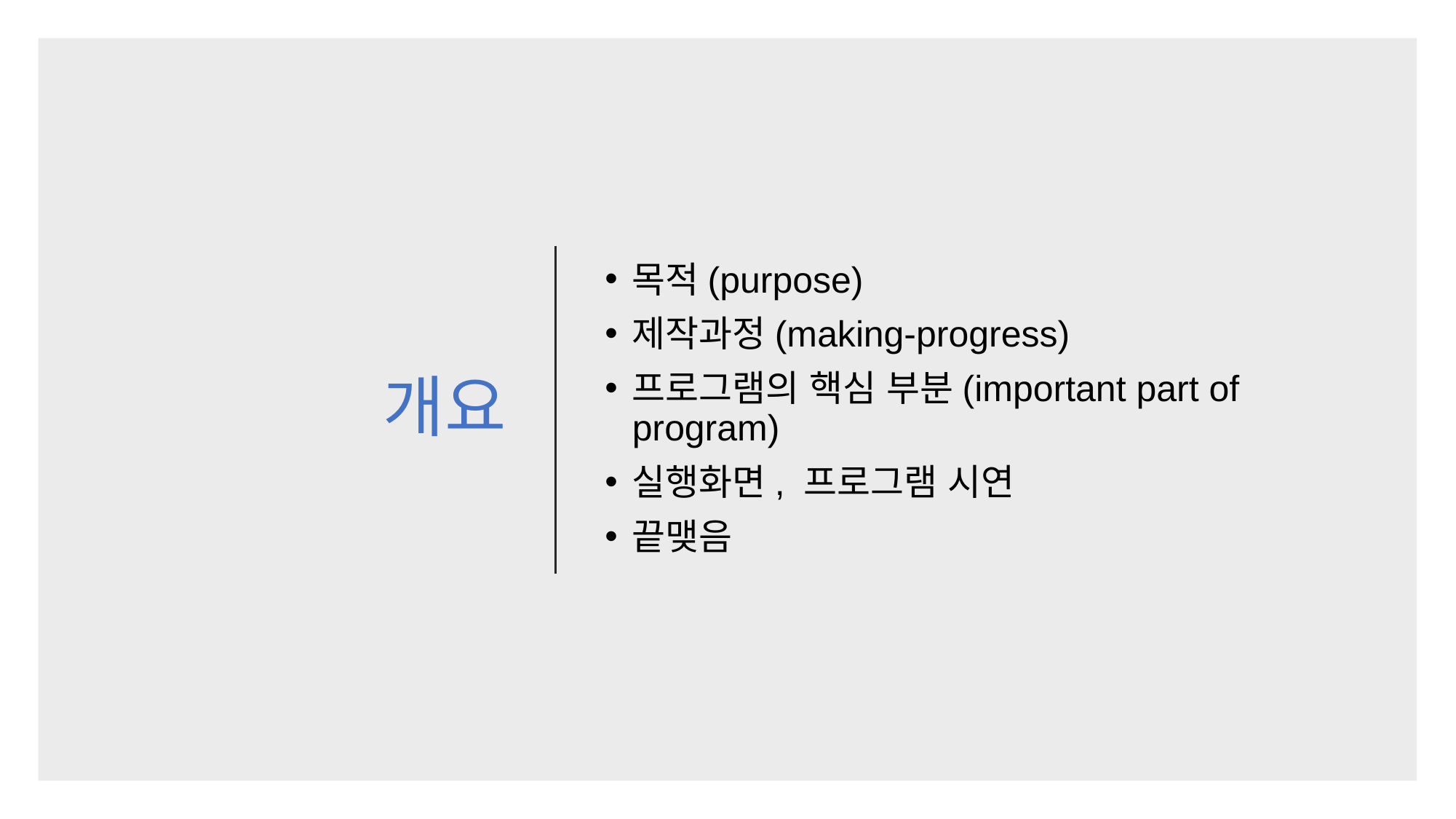

# 개요
목적(purpose)
제작과정(making-progress)
프로그램의 핵심 부분(important part of program)
실행화면, 프로그램 시연
끝맺음